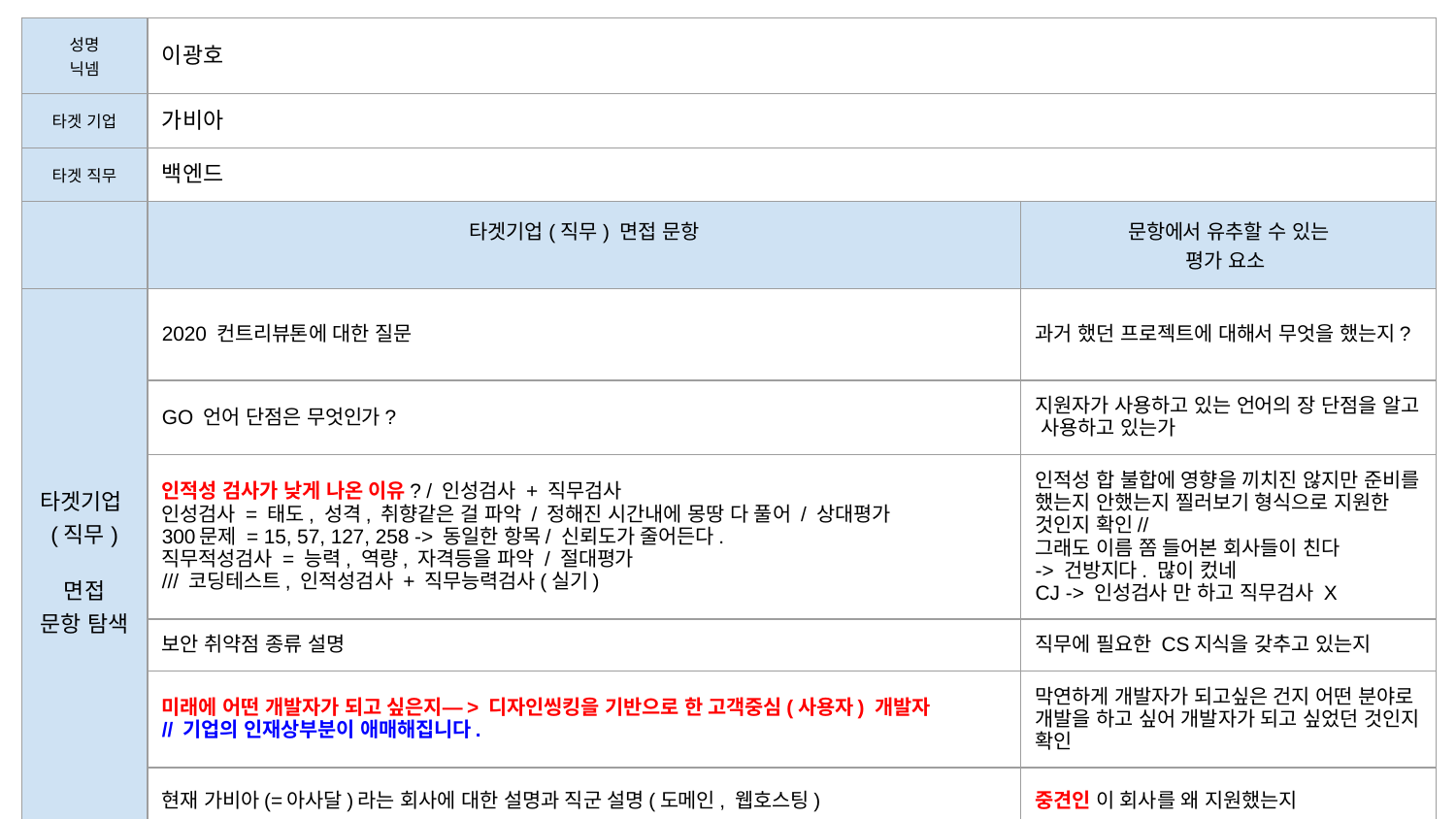

| 성명 닉넴 | 이광호 |  |
| --- | --- | --- |
| 타겟 기업 | 가비아 |  |
| 타겟 직무 | 백엔드 |  |
|  | 타겟기업(직무) 면접 문항 | 문항에서 유추할 수 있는 평가 요소 |
| 타겟기업(직무) 면접 문항 탐색 | 2020 컨트리뷰톤에 대한 질문 | 과거 했던 프로젝트에 대해서 무엇을 했는지? |
|  | GO 언어 단점은 무엇인가? | 지원자가 사용하고 있는 언어의 장 단점을 알고 사용하고 있는가 |
|  | 인적성 검사가 낮게 나온 이유? / 인성검사 + 직무검사 인성검사 = 태도, 성격, 취향같은 걸 파악 / 정해진 시간내에 몽땅 다 풀어 / 상대평가 300문제 = 15, 57, 127, 258 -> 동일한 항목/ 신뢰도가 줄어든다. 직무적성검사 = 능력, 역량, 자격등을 파악 / 절대평가 /// 코딩테스트, 인적성검사 + 직무능력검사(실기) | 인적성 합 불합에 영향을 끼치진 않지만 준비를 했는지 안했는지 찔러보기 형식으로 지원한 것인지 확인// 그래도 이름 쫌 들어본 회사들이 친다 -> 건방지다. 많이 컸네 CJ -> 인성검사 만 하고 직무검사 X |
|  | 보안 취약점 종류 설명 | 직무에 필요한 CS지식을 갖추고 있는지 |
|  | 미래에 어떤 개발자가 되고 싶은지—> 디자인씽킹을 기반으로 한 고객중심(사용자) 개발자 // 기업의 인재상부분이 애매해집니다. | 막연하게 개발자가 되고싶은 건지 어떤 분야로 개발을 하고 싶어 개발자가 되고 싶었던 것인지 확인 |
|  | 현재 가비아(=아사달)라는 회사에 대한 설명과 직군 설명(도메인, 웹호스팅) | 중견인 이 회사를 왜 지원했는지 |
|  | 와서 하고 싶은 일 | 현재 회사에서 필요한 직무와 상충하는지 확인 |